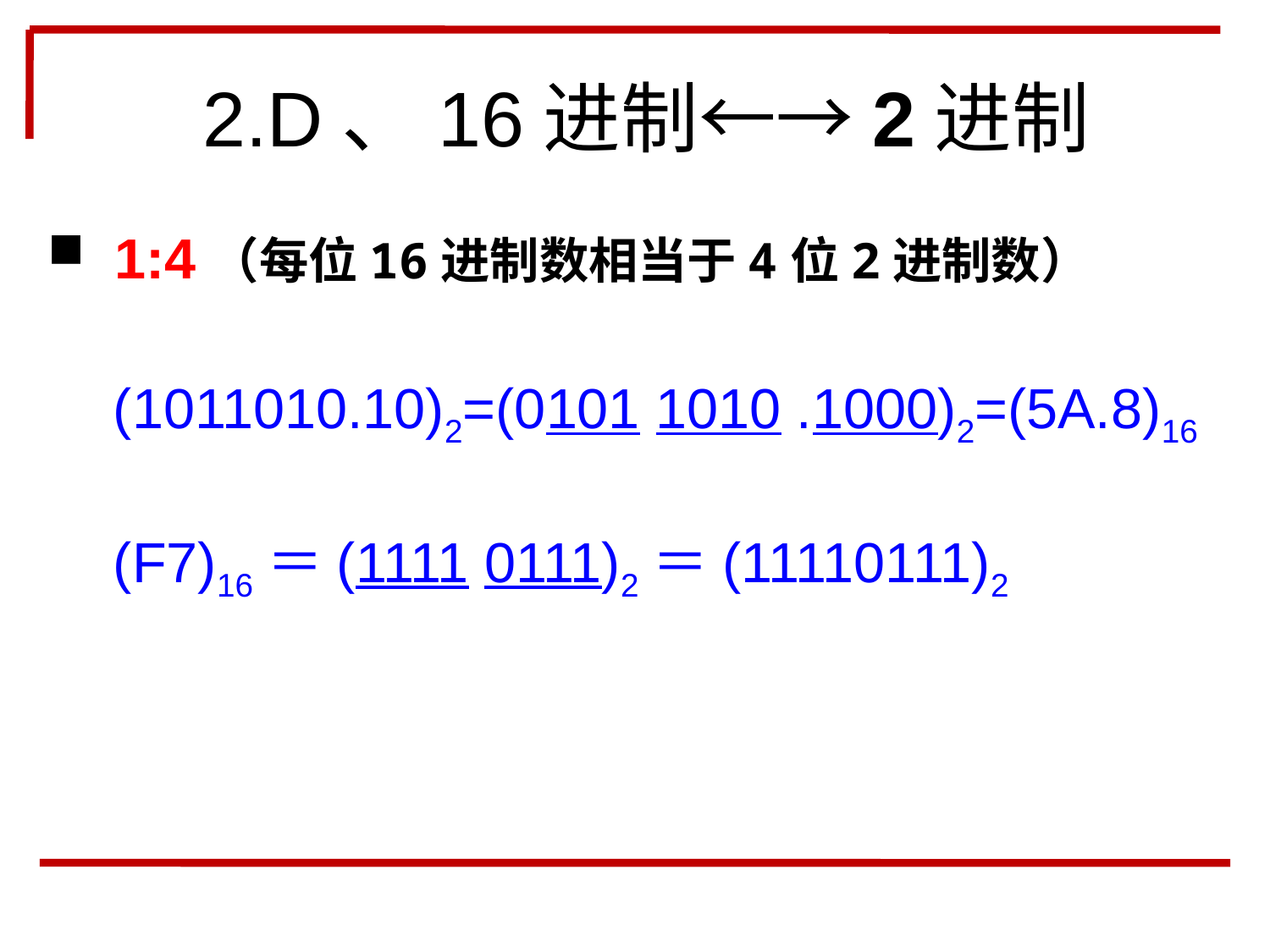

2.D、16进制←→2进制
 1:4（每位16进制数相当于4位2进制数）
(1011010.10)2=(0101 1010 .1000)2=(5A.8)16

(F7)16＝(1111 0111)2＝(11110111)2